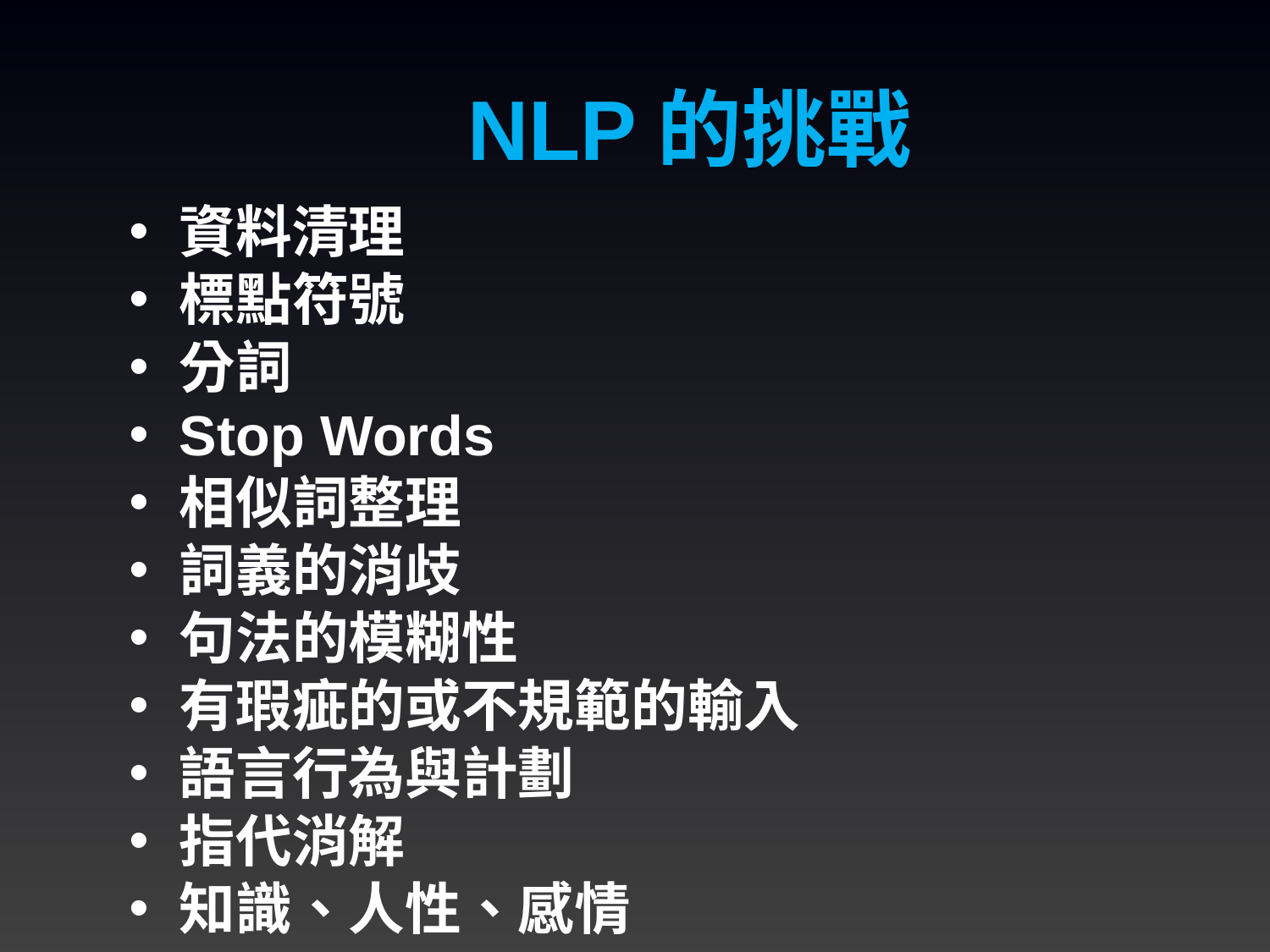

NLP的挑戰
資料清理
標點符號
分詞
Stop Words
相似詞整理
詞義的消歧
句法的模糊性
有瑕疵的或不規範的輸入
語言行為與計劃
指代消解
知識、人性、感情